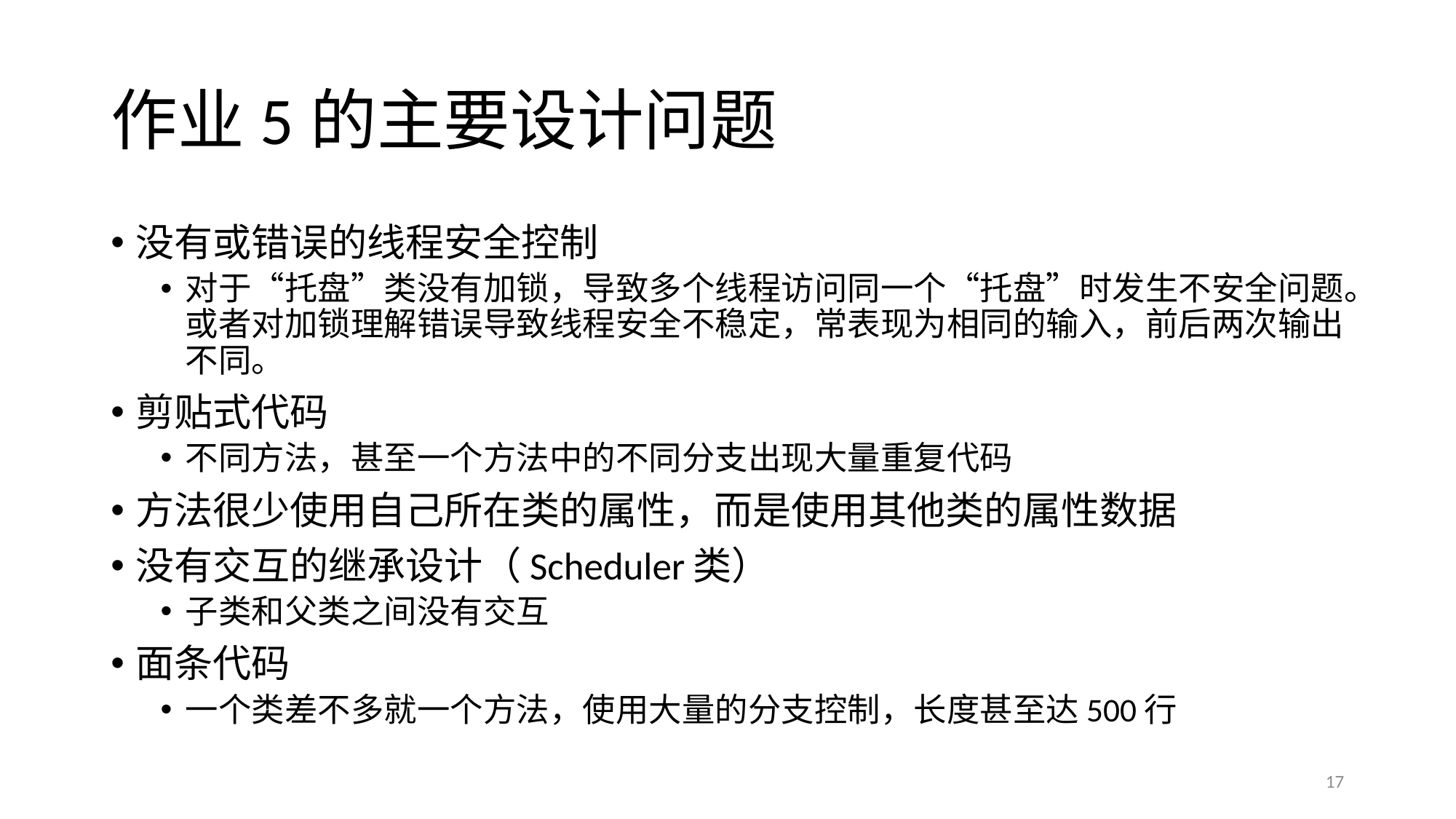

# 作业5的主要设计问题
没有或错误的线程安全控制
对于“托盘”类没有加锁，导致多个线程访问同一个“托盘”时发生不安全问题。或者对加锁理解错误导致线程安全不稳定，常表现为相同的输入，前后两次输出不同。
剪贴式代码
不同方法，甚至一个方法中的不同分支出现大量重复代码
方法很少使用自己所在类的属性，而是使用其他类的属性数据
没有交互的继承设计（Scheduler类）
子类和父类之间没有交互
面条代码
一个类差不多就一个方法，使用大量的分支控制，长度甚至达500行
17